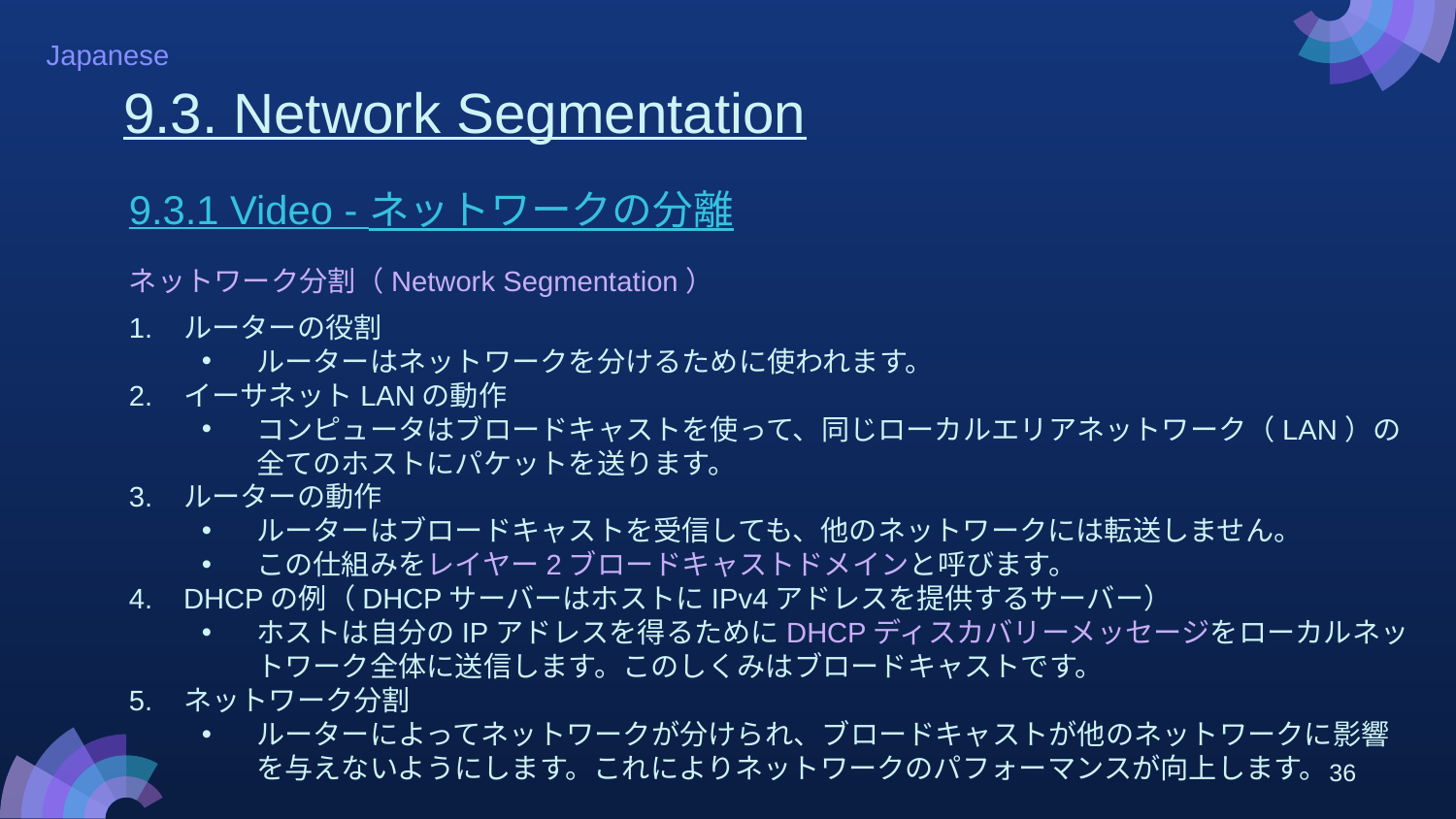

# 9.3. Network Segmentation
9.3.1 Video - ネットワークの分離
ネットワーク分割（Network Segmentation）
ルーターの役割
ルーターはネットワークを分けるために使われます。
イーサネットLANの動作
コンピュータはブロードキャストを使って、同じローカルエリアネットワーク（LAN）の全てのホストにパケットを送ります。
ルーターの動作
ルーターはブロードキャストを受信しても、他のネットワークには転送しません。
この仕組みをレイヤー2ブロードキャストドメインと呼びます。
DHCPの例（DHCPサーバーはホストにIPv4アドレスを提供するサーバー）
ホストは自分のIPアドレスを得るためにDHCPディスカバリーメッセージをローカルネットワーク全体に送信します。このしくみはブロードキャストです。
ネットワーク分割
ルーターによってネットワークが分けられ、ブロードキャストが他のネットワークに影響を与えないようにします。これによりネットワークのパフォーマンスが向上します。